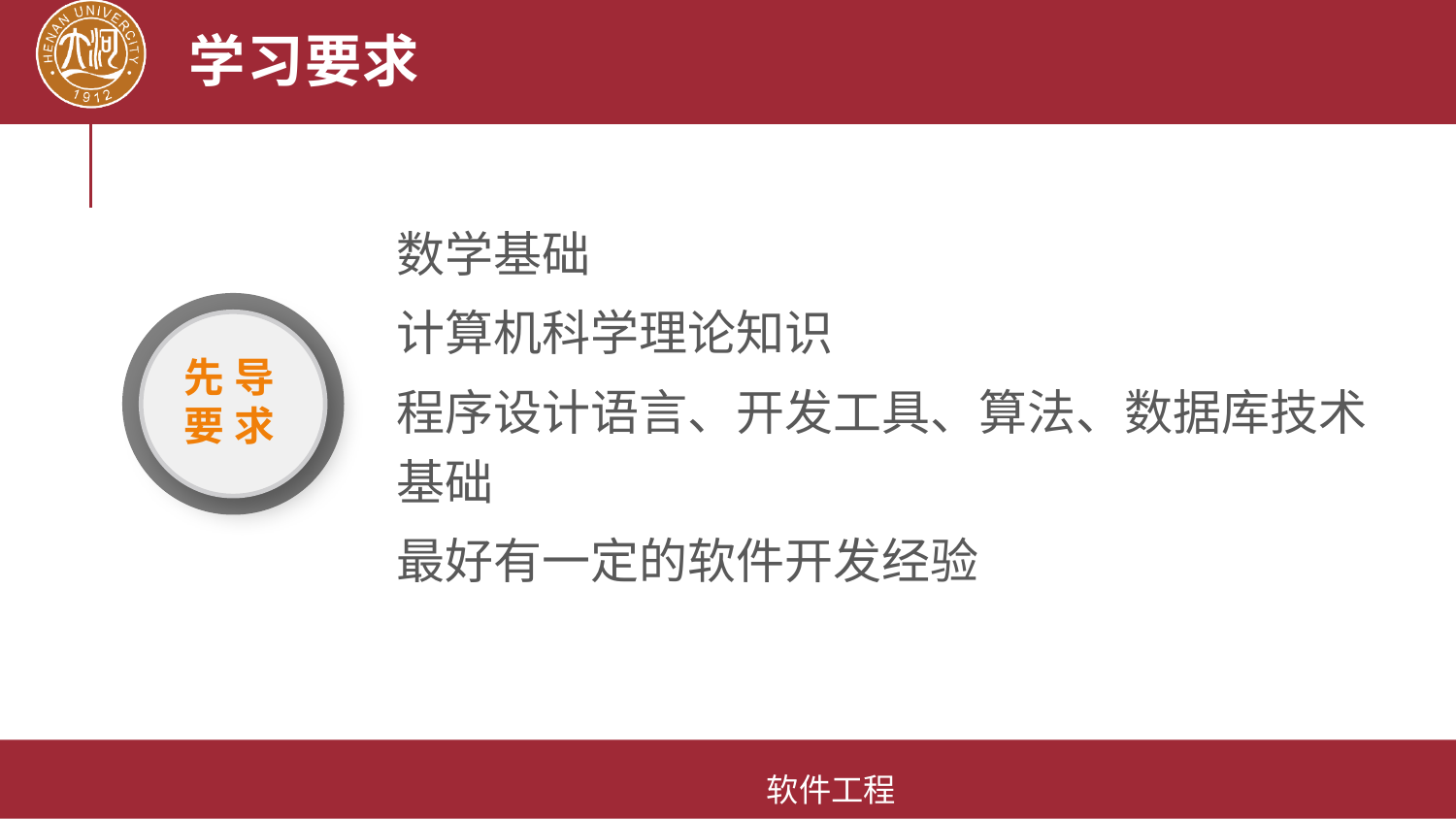

# 学习要求
数学基础
计算机科学理论知识
程序设计语言、开发工具、算法、数据库技术基础
最好有一定的软件开发经验

100%

先 导
要 求

软件工程
23